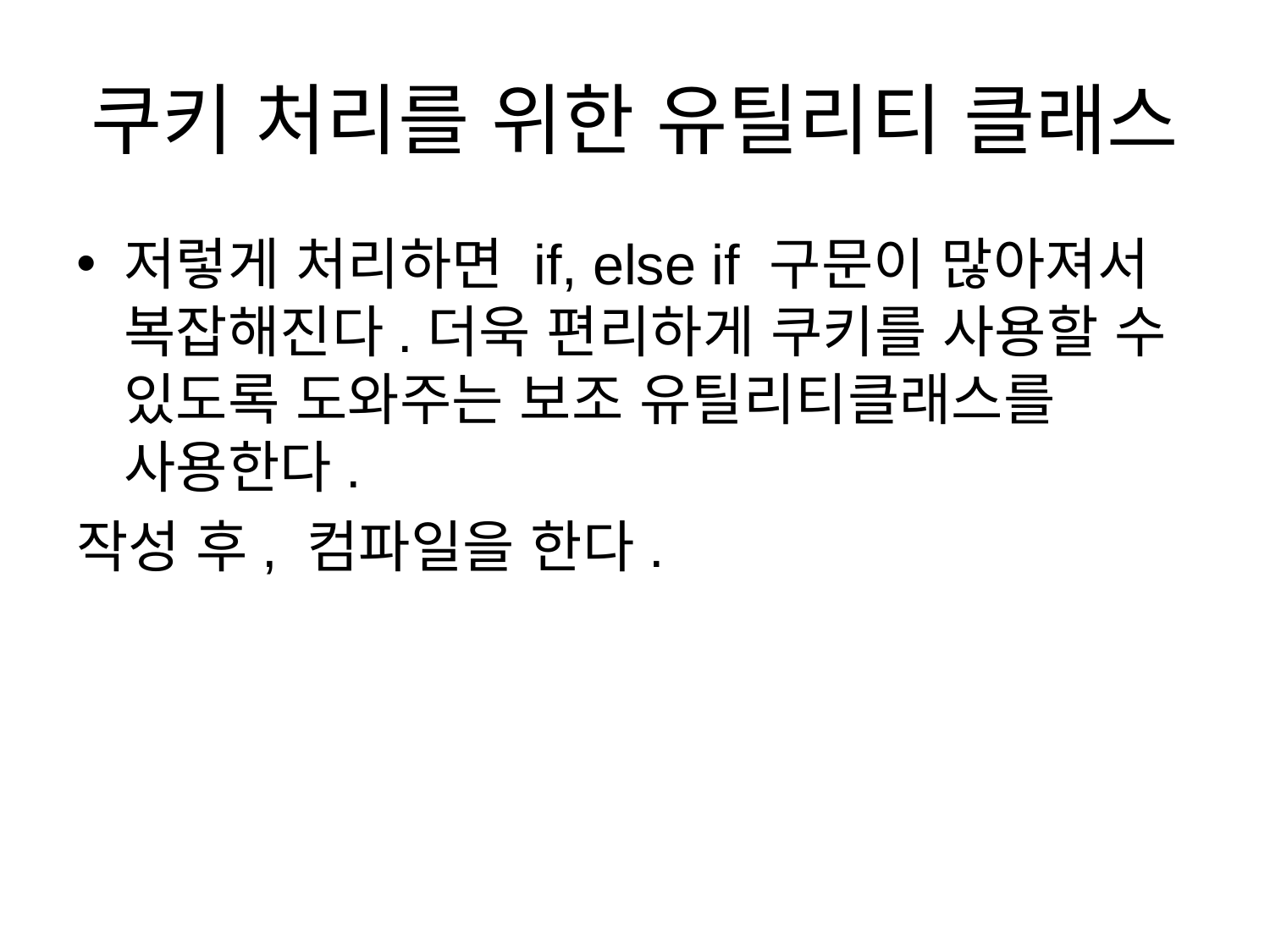

# 쿠키 처리를 위한 유틸리티 클래스
저렇게 처리하면 if, else if 구문이 많아져서 복잡해진다.더욱 편리하게 쿠키를 사용할 수 있도록 도와주는 보조 유틸리티클래스를 사용한다.
작성 후, 컴파일을 한다.